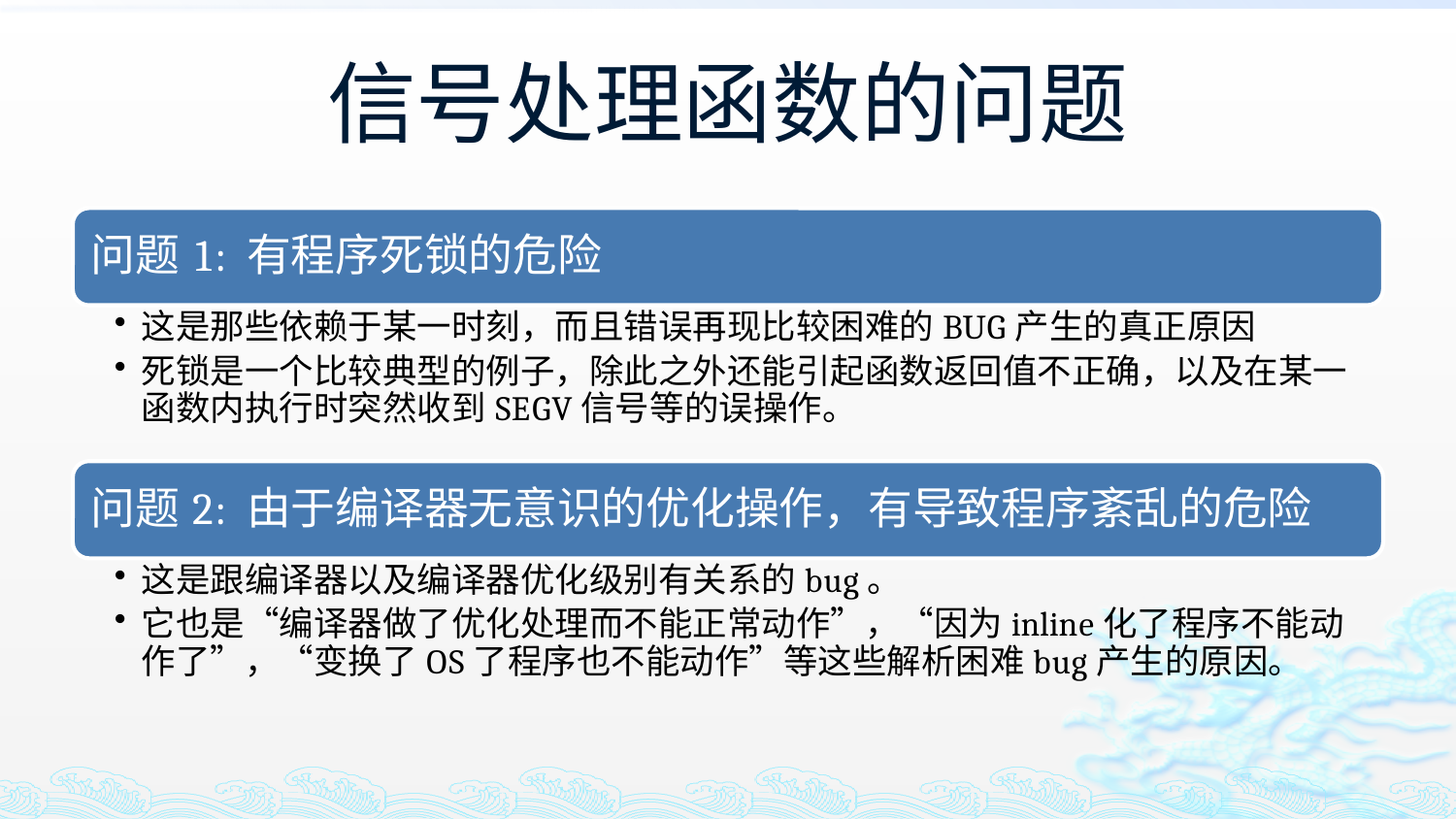

# 信号处理函数的问题
问题1: 有程序死锁的危险
这是那些依赖于某一时刻，而且错误再现比较困难的BUG产生的真正原因
死锁是一个比较典型的例子，除此之外还能引起函数返回值不正确，以及在某一函数内执行时突然收到SEGV信号等的误操作。
问题2: 由于编译器无意识的优化操作，有导致程序紊乱的危险
这是跟编译器以及编译器优化级别有关系的bug。
它也是“编译器做了优化处理而不能正常动作”，“因为inline化了程序不能动作了”，“变换了OS了程序也不能动作”等这些解析困难bug产生的原因。